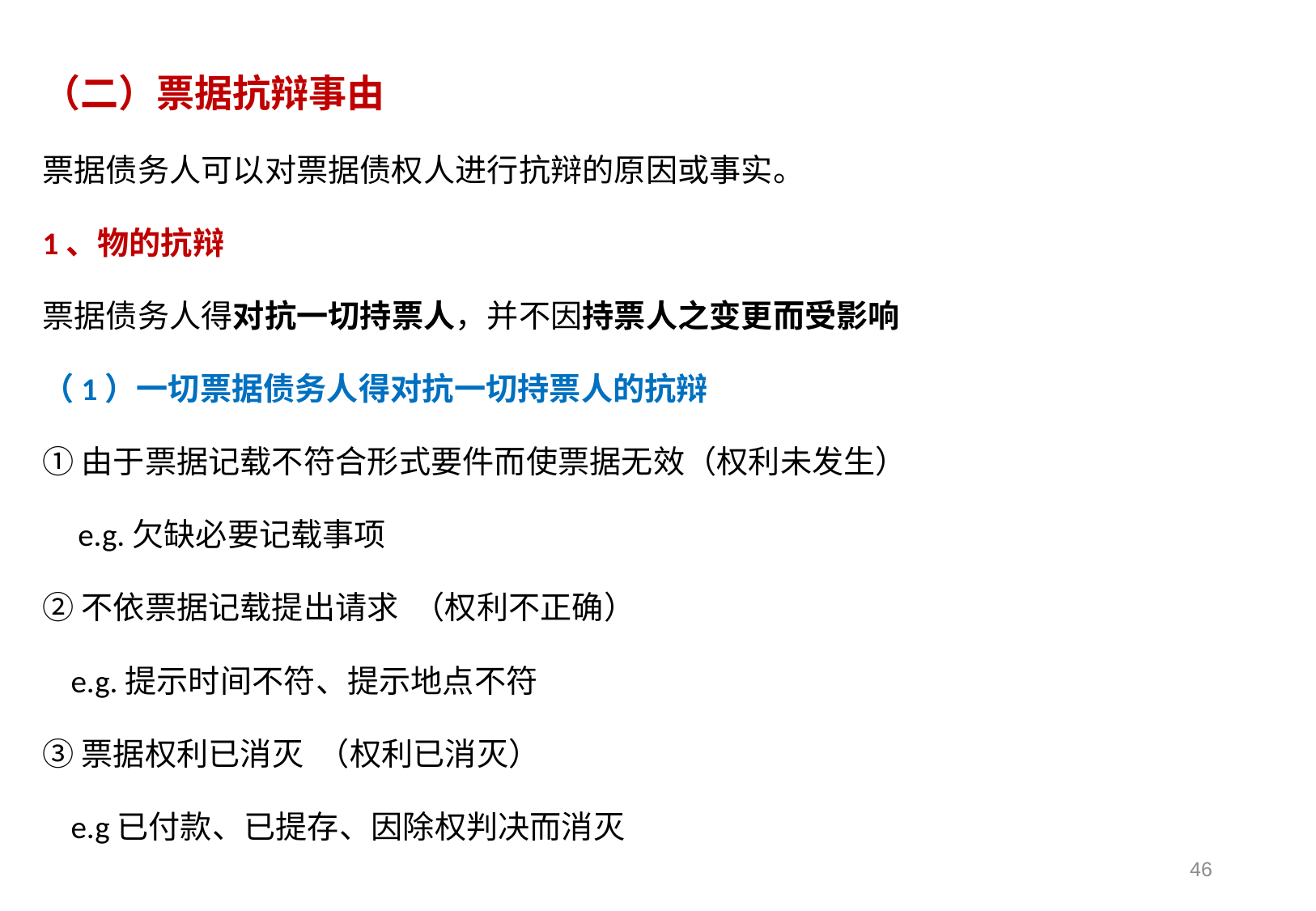

（二）票据抗辩事由
票据债务人可以对票据债权人进行抗辩的原因或事实。
1、物的抗辩
票据债务人得对抗一切持票人，并不因持票人之变更而受影响
（1）一切票据债务人得对抗一切持票人的抗辩
①由于票据记载不符合形式要件而使票据无效（权利未发生）
     e.g.欠缺必要记载事项
②不依票据记载提出请求  （权利不正确）
    e.g.提示时间不符、提示地点不符
③票据权利已消灭  （权利已消灭）
    e.g已付款、已提存、因除权判决而消灭

46